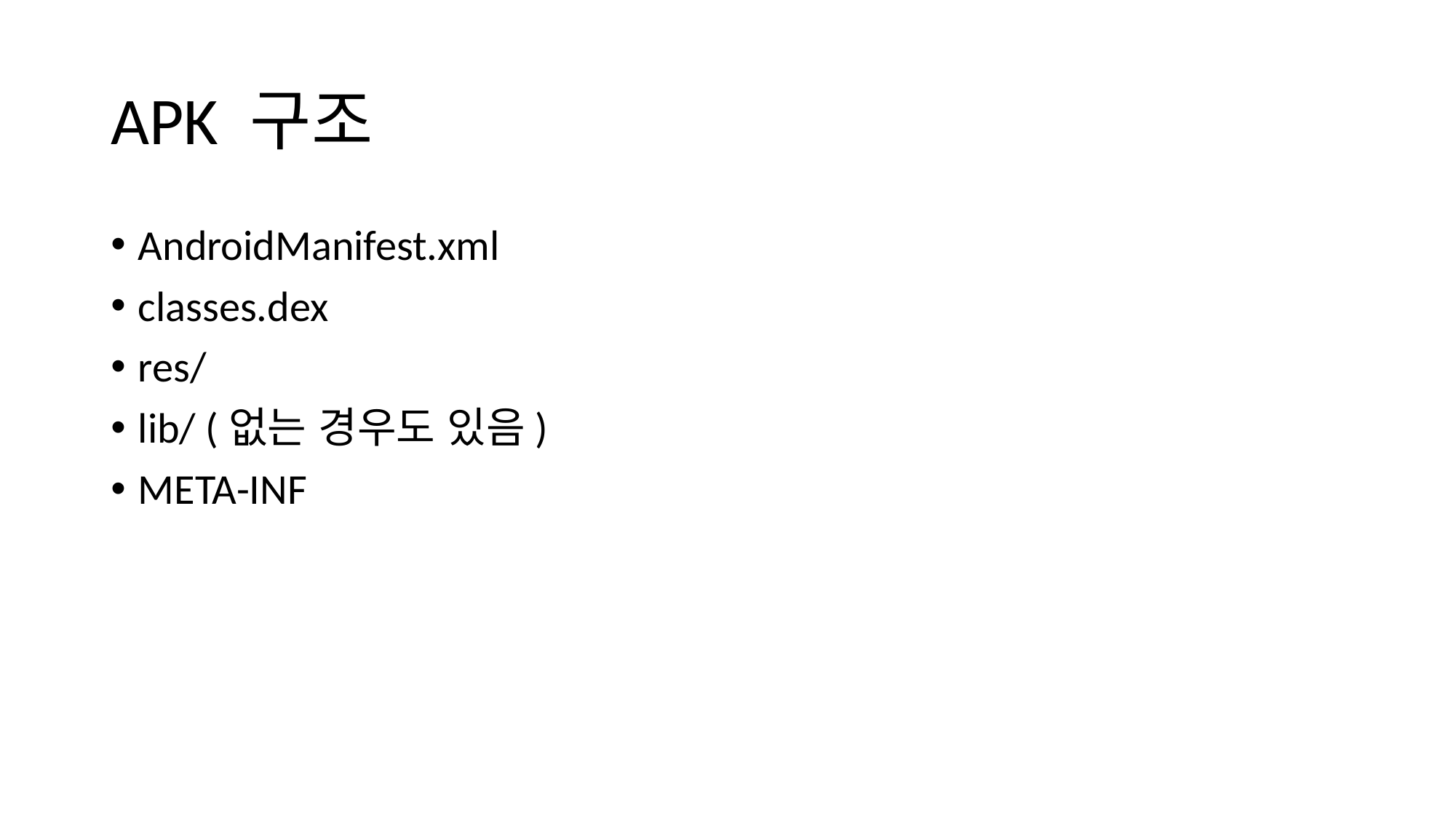

# APK 구조
AndroidManifest.xml
classes.dex
res/
lib/ (없는 경우도 있음)
META-INF